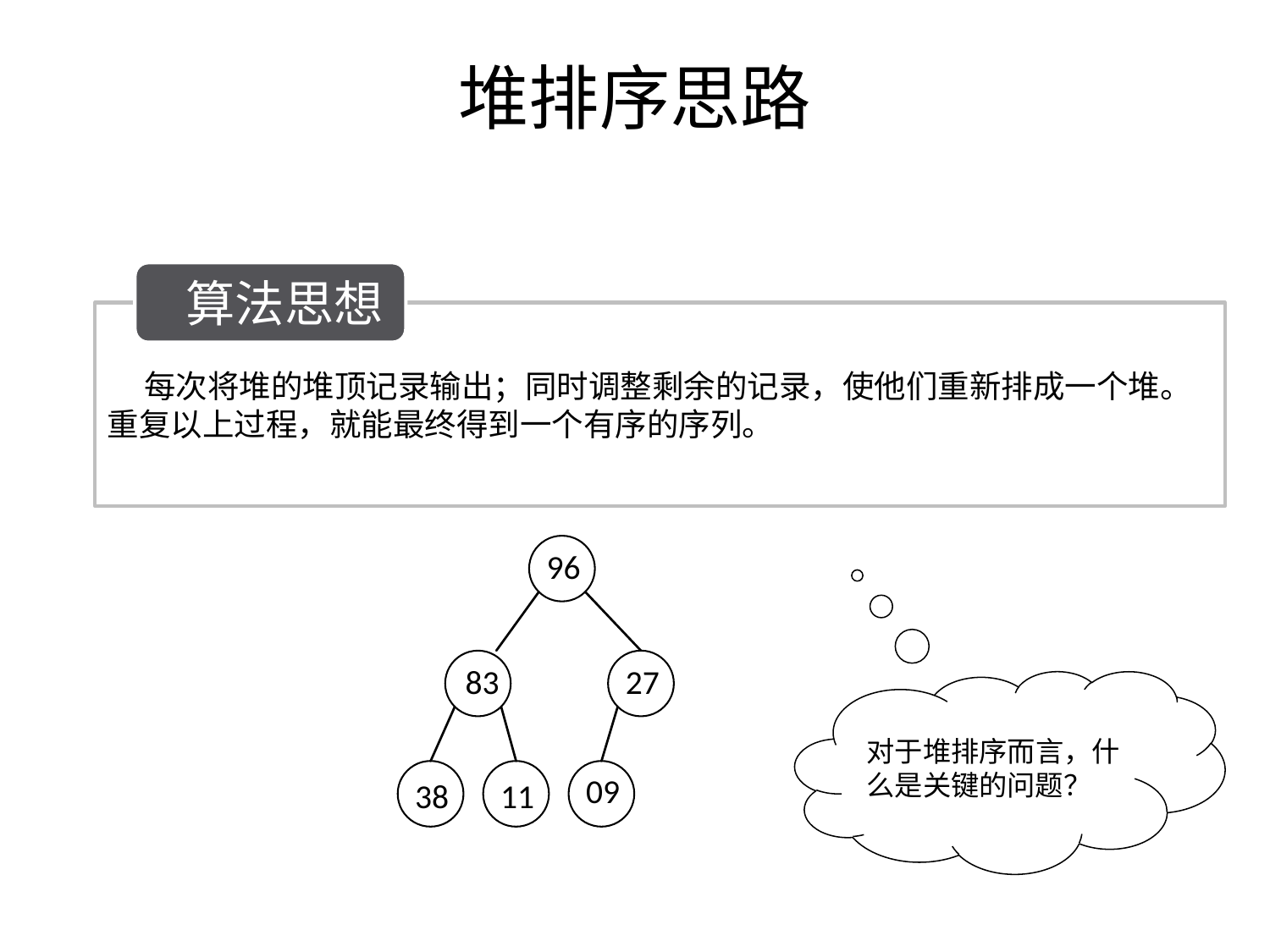

# 堆排序思路
算法思想
    每次将堆的堆顶记录输出；同时调整剩余的记录，使他们重新排成一个堆。重复以上过程，就能最终得到一个有序的序列。

96

83
27

09
38
11
对于堆排序而言，什么是关键的问题？